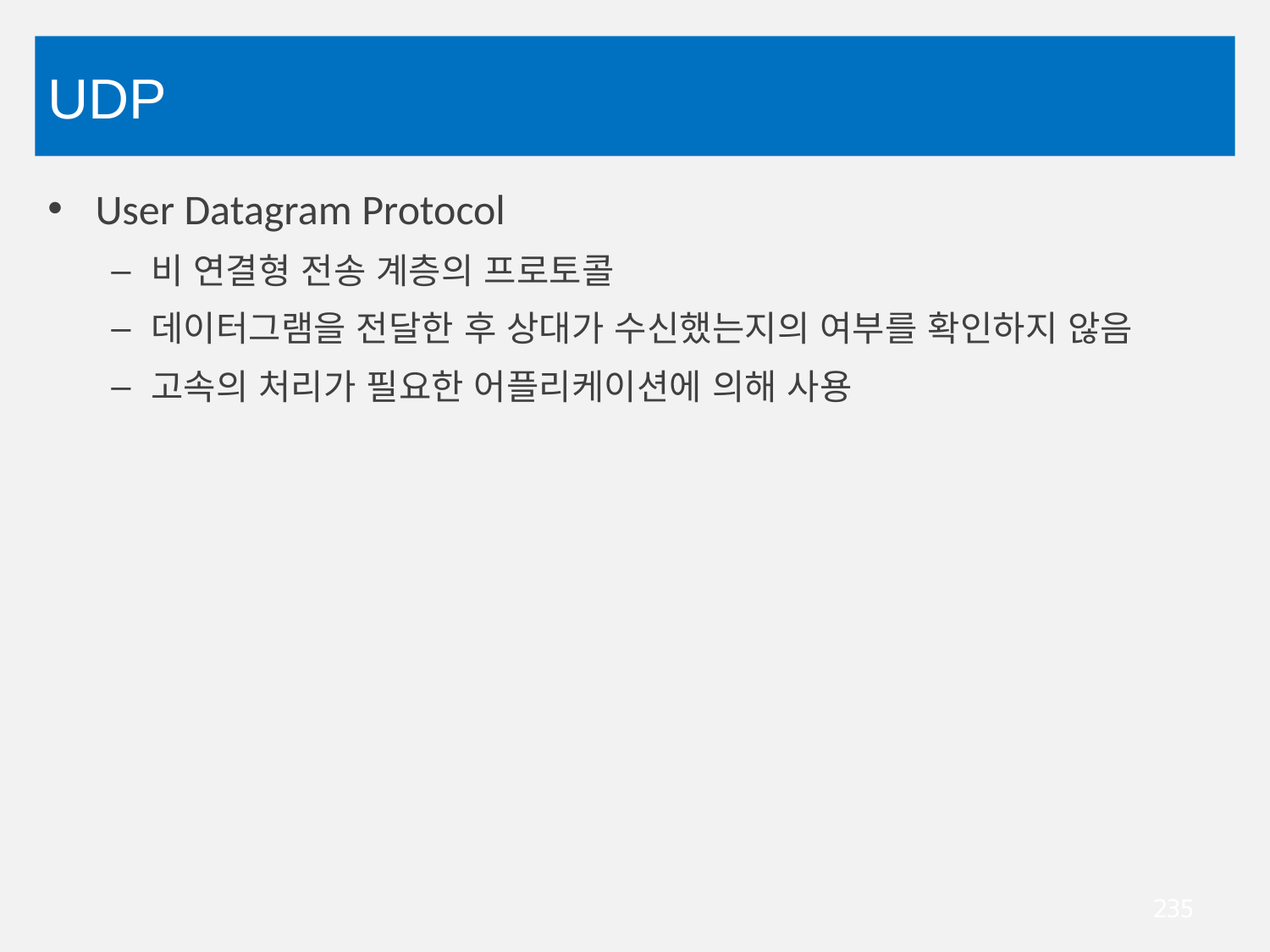

# UDP
User Datagram Protocol
비 연결형 전송 계층의 프로토콜
데이터그램을 전달한 후 상대가 수신했는지의 여부를 확인하지 않음
고속의 처리가 필요한 어플리케이션에 의해 사용
235